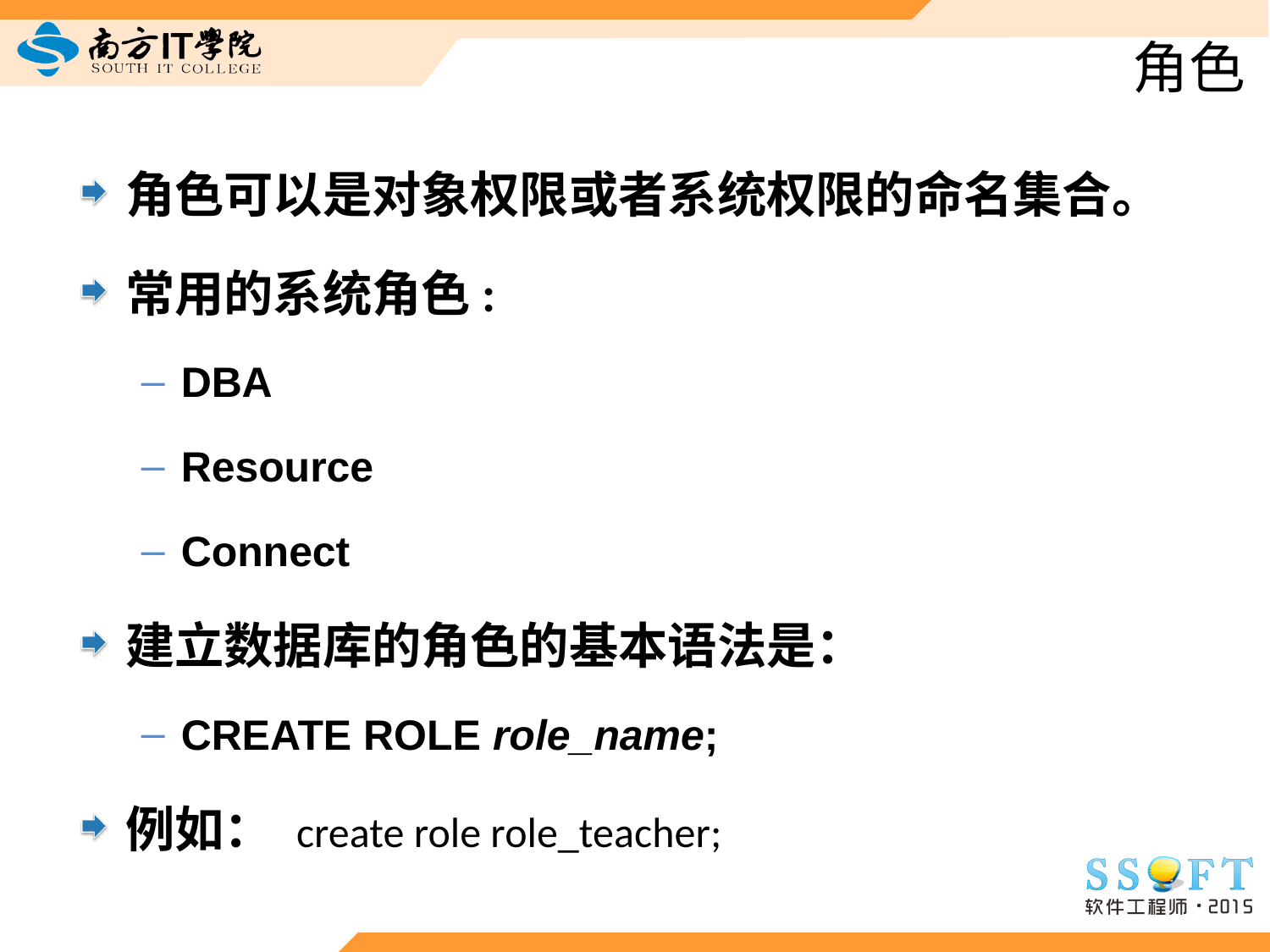

# 角色
角色可以是对象权限或者系统权限的命名集合。
常用的系统角色:
DBA
Resource
Connect
建立数据库的角色的基本语法是：
CREATE ROLE role_name;
例如： create role role_teacher;